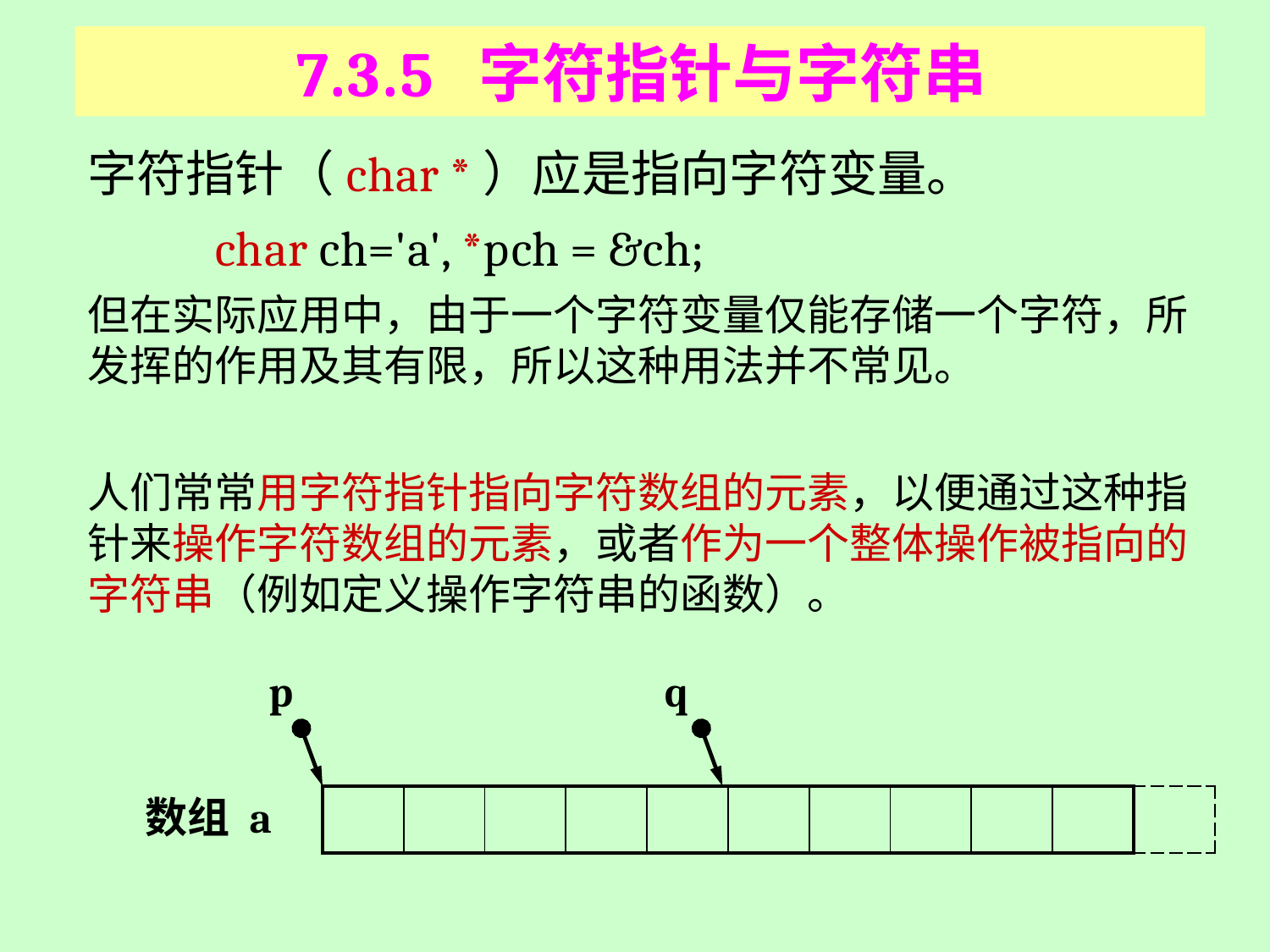

# 7.3.5  字符指针与字符串
字符指针（char *）应是指向字符变量。
	char ch='a', *pch = &ch;
但在实际应用中，由于一个字符变量仅能存储一个字符，所发挥的作用及其有限，所以这种用法并不常见。

人们常常用字符指针指向字符数组的元素，以便通过这种指针来操作字符数组的元素，或者作为一个整体操作被指向的字符串（例如定义操作字符串的函数）。

p
q

数组 a
|  |  |  |  |  |  |  |  |  |  |  |
| --- | --- | --- | --- | --- | --- | --- | --- | --- | --- | --- |
64